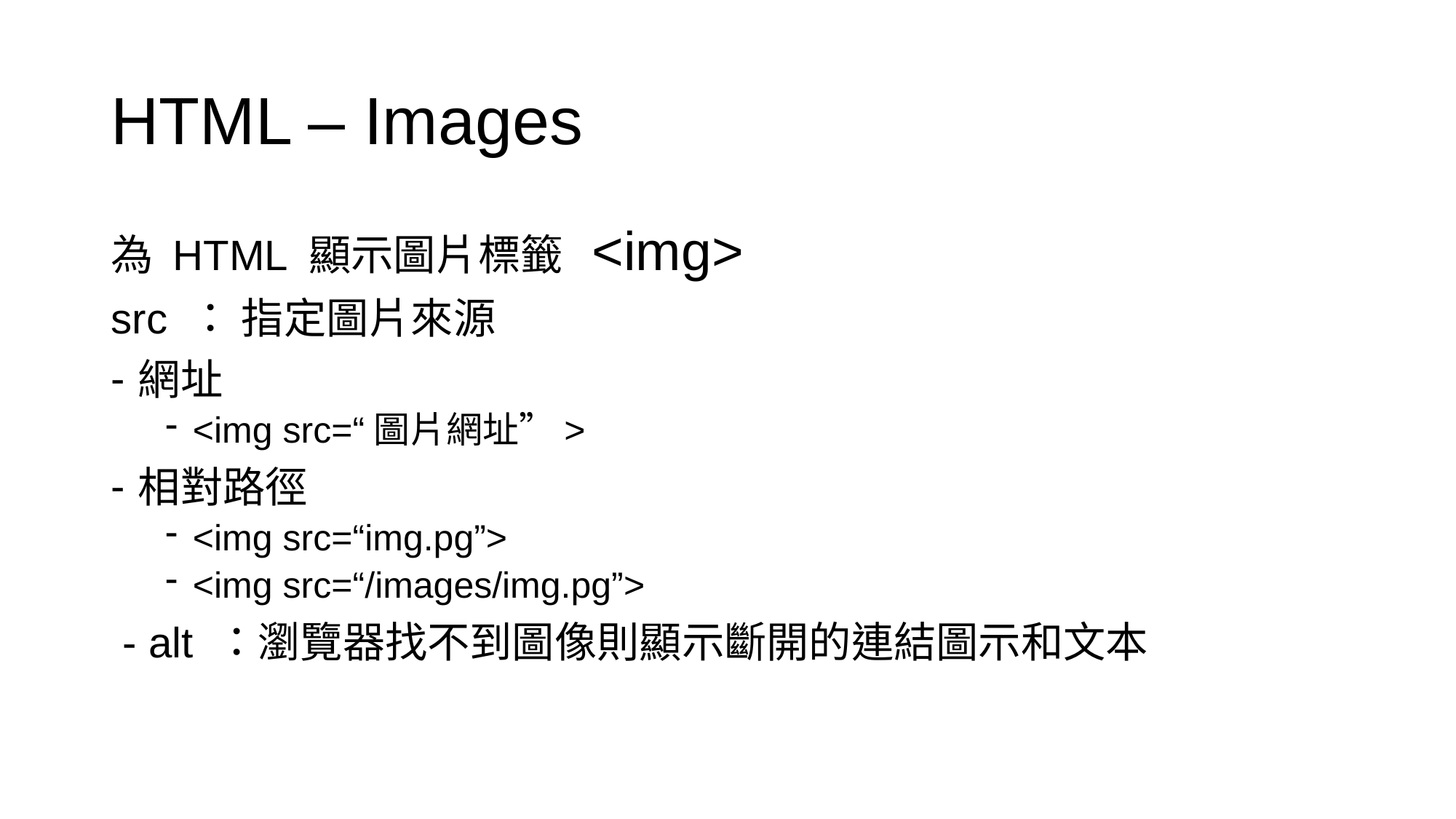

# HTML – Images
為 HTML 顯示圖片標籤  <img>
src ： 指定圖片來源
網址
<img src=“圖片網址”>
相對路徑
<img src=“img.pg”>
<img src=“/images/img.pg”>
 - alt ：瀏覽器找不到圖像則顯示斷開的連結圖示和文本